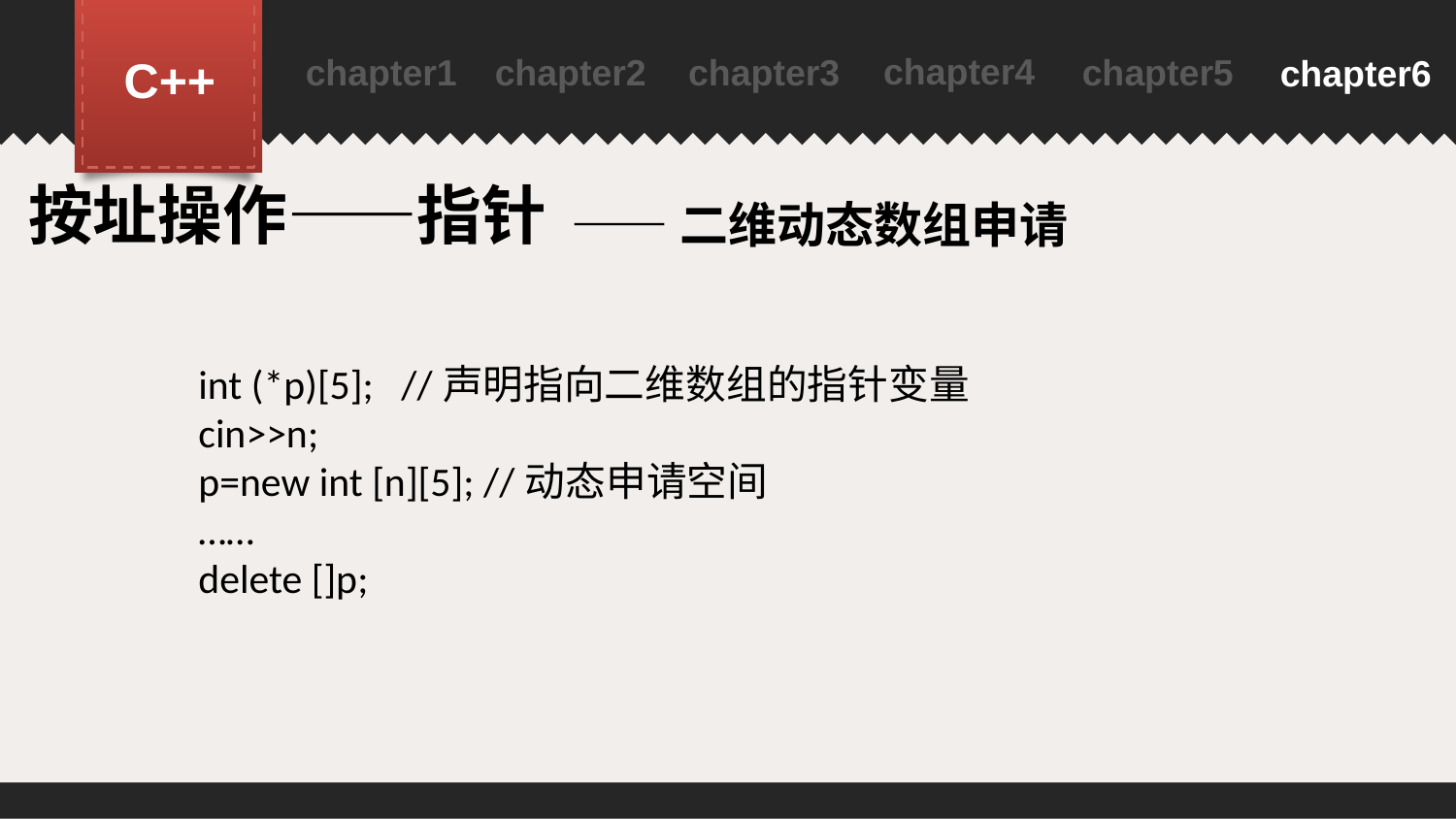

chapter4
C++
chapter1
chapter2
chapter3
chapter5
chapter6
PPT模板下载：www.1ppt.com/moban/     行业PPT模板：www.1ppt.com/hangye/
节日PPT模板：www.1ppt.com/jieri/           PPT素材下载：www.1ppt.com/sucai/
PPT背景图片：www.1ppt.com/beijing/      PPT图表下载：www.1ppt.com/tubiao/
优秀PPT下载：www.1ppt.com/xiazai/        PPT教程： www.1ppt.com/powerpoint/
Word教程： www.1ppt.com/word/              Excel教程：www.1ppt.com/excel/
资料下载：www.1ppt.com/ziliao/                PPT课件下载：www.1ppt.com/kejian/
范文下载：www.1ppt.com/fanwen/             试卷下载：www.1ppt.com/shiti/
教案下载：www.1ppt.com/jiaoan/

按址操作——指针
——二维动态数组申请
int (*p)[5];   //声明指向二维数组的指针变量
cin>>n;
p=new int [n][5]; //动态申请空间
……
delete []p;